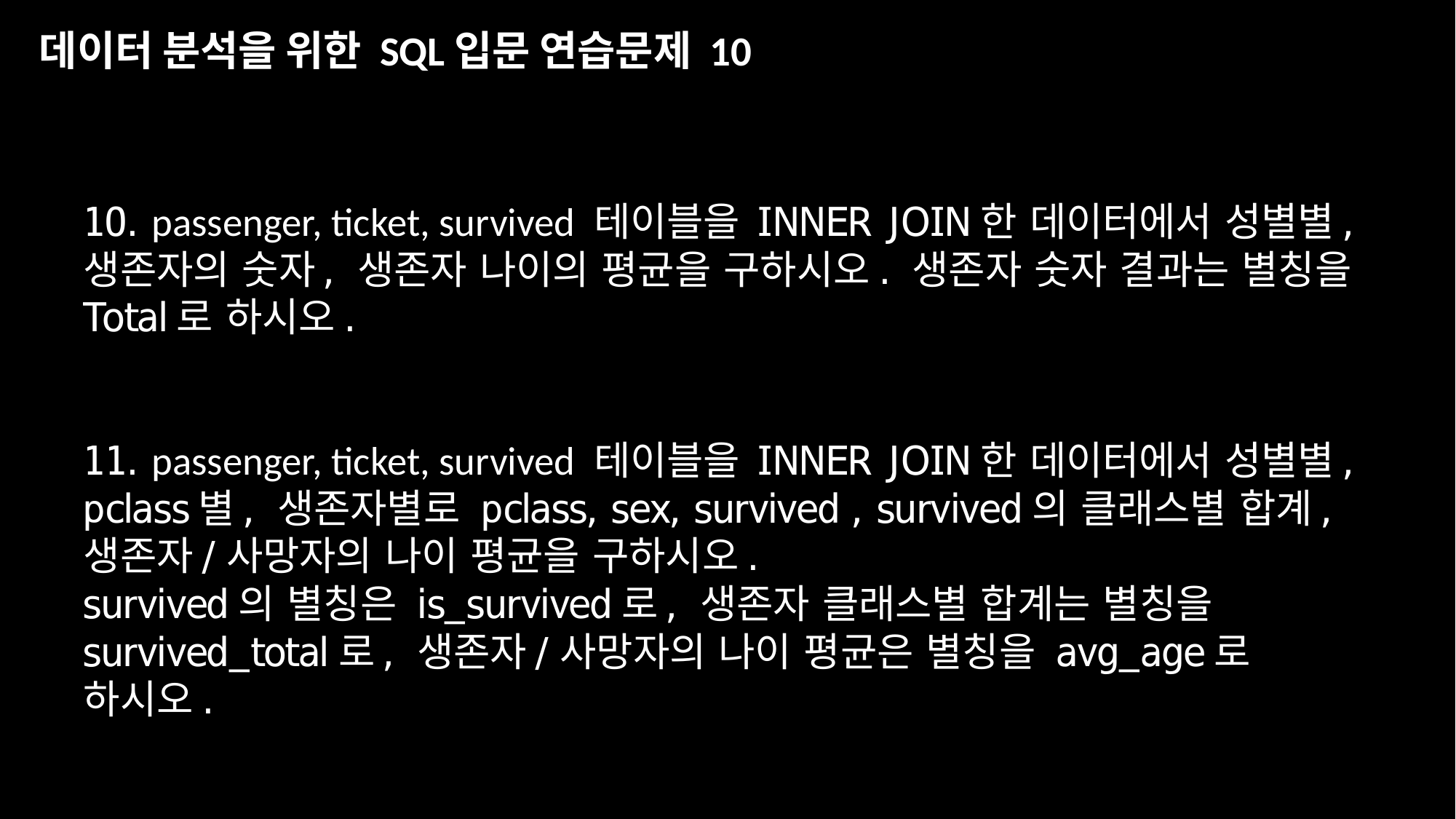

데이터 분석을 위한 SQL입문 연습문제 10
10. passenger, ticket, survived 테이블을 INNER JOIN한 데이터에서 성별별, 생존자의 숫자, 생존자 나이의 평균을 구하시오. 생존자 숫자 결과는 별칭을 Total로 하시오.

11. passenger, ticket, survived 테이블을 INNER JOIN한 데이터에서 성별별, pclass별, 생존자별로 pclass, sex, survived , survived의 클래스별 합계, 생존자/사망자의 나이 평균을 구하시오.
survived의 별칭은 is_survived로, 생존자 클래스별 합계는 별칭을 survived_total로, 생존자/사망자의 나이 평균은 별칭을 avg_age로 하시오.
71